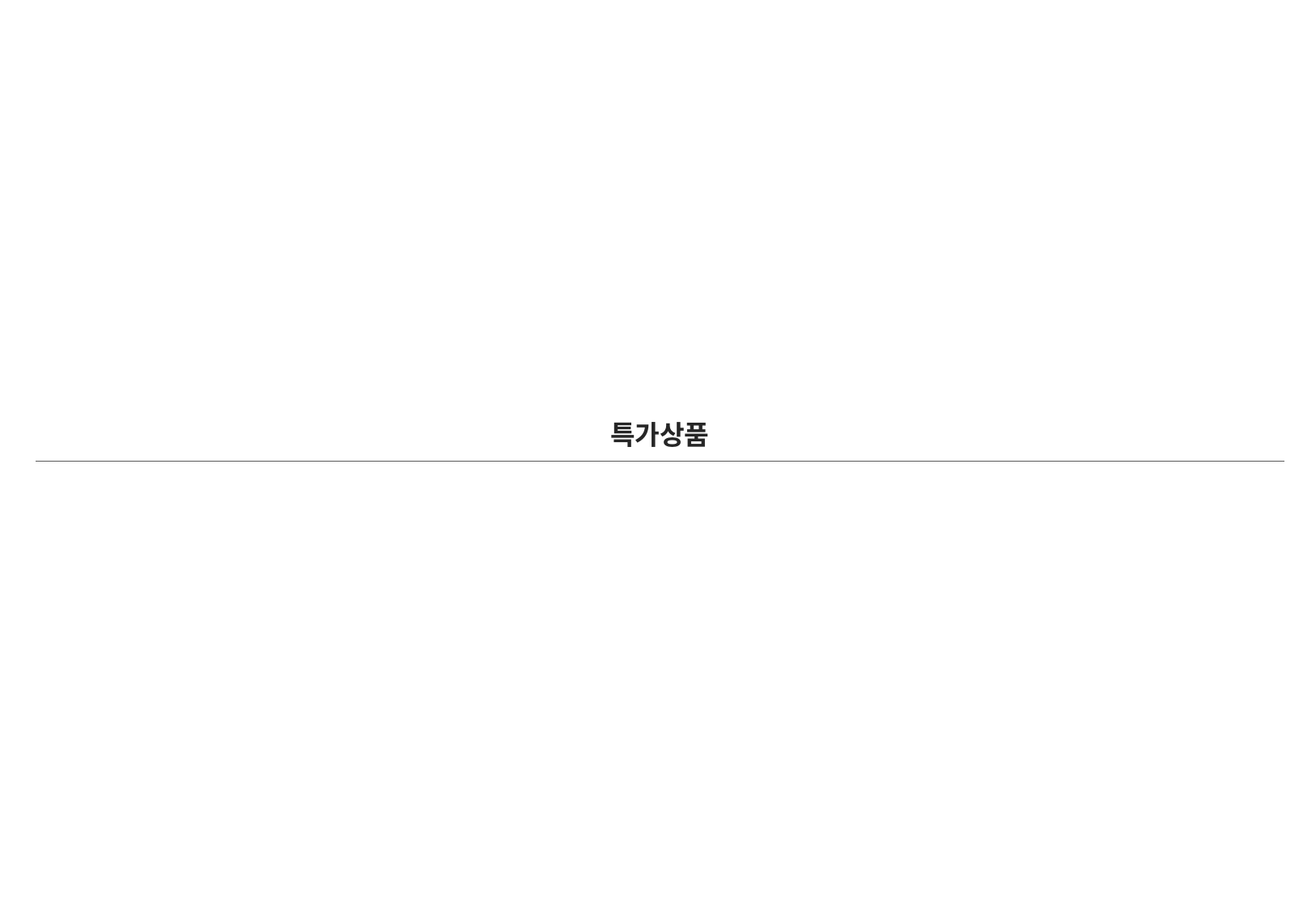

| 특가상품 |
| --- |
|  |